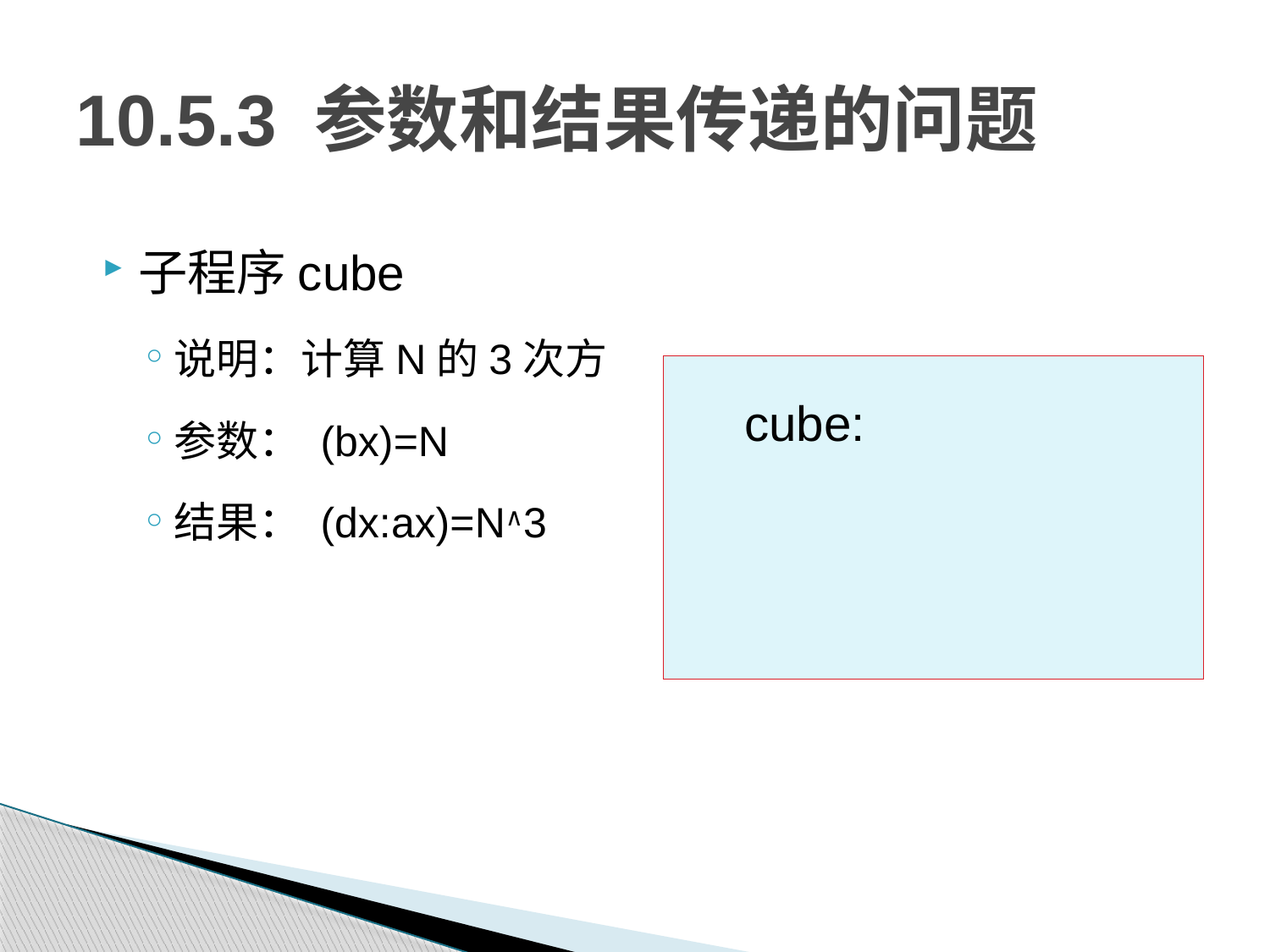

# 10.5.3 参数和结果传递的问题
子程序cube
说明：计算N的3次方
参数： (bx)=N
结果： (dx:ax)=N∧3
 cube: